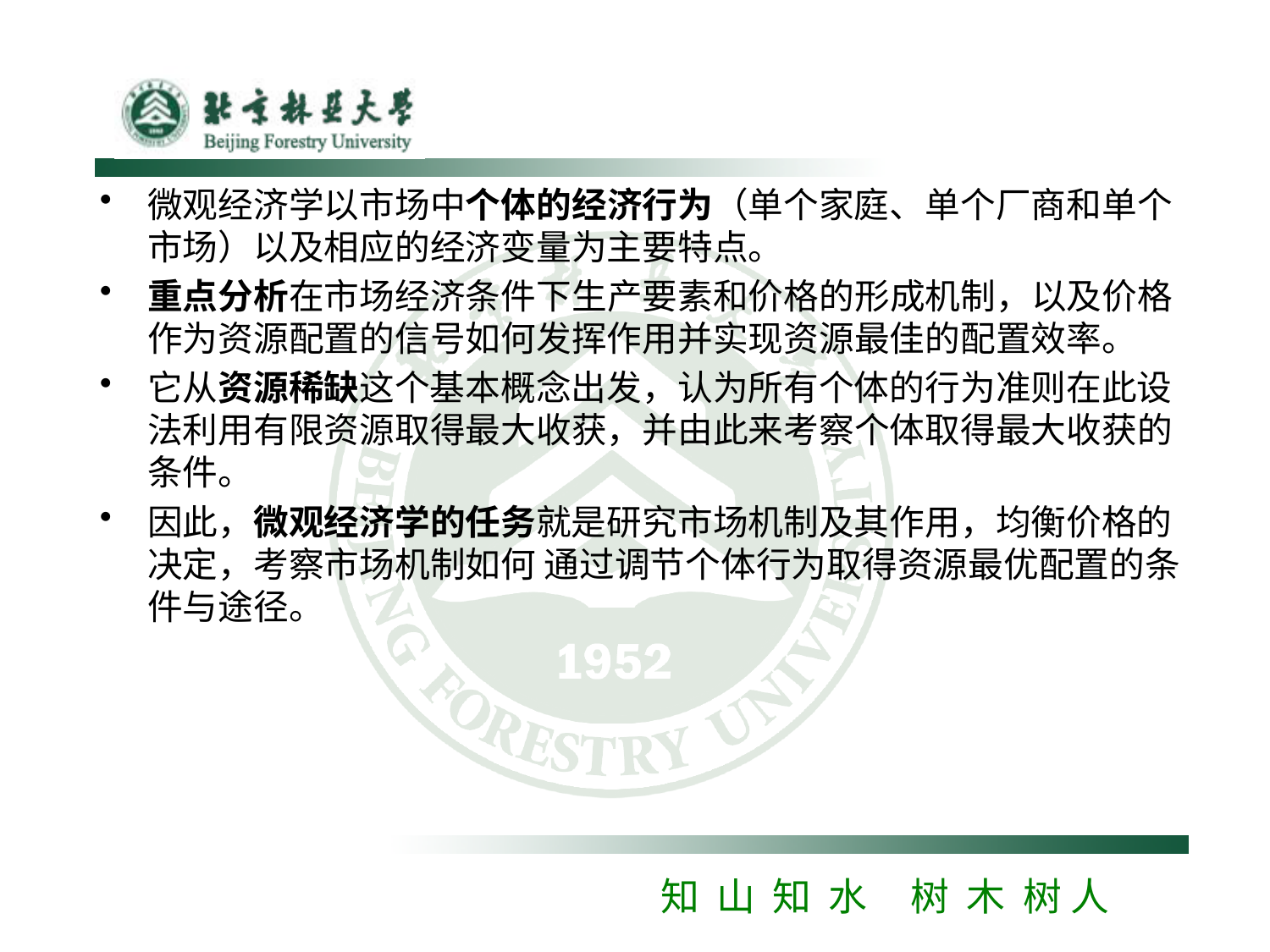

#
微观经济学以市场中个体的经济行为（单个家庭、单个厂商和单个市场）以及相应的经济变量为主要特点。
重点分析在市场经济条件下生产要素和价格的形成机制，以及价格作为资源配置的信号如何发挥作用并实现资源最佳的配置效率。
它从资源稀缺这个基本概念出发，认为所有个体的行为准则在此设法利用有限资源取得最大收获，并由此来考察个体取得最大收获的条件。
因此，微观经济学的任务就是研究市场机制及其作用，均衡价格的决定，考察市场机制如何 通过调节个体行为取得资源最优配置的条件与途径。